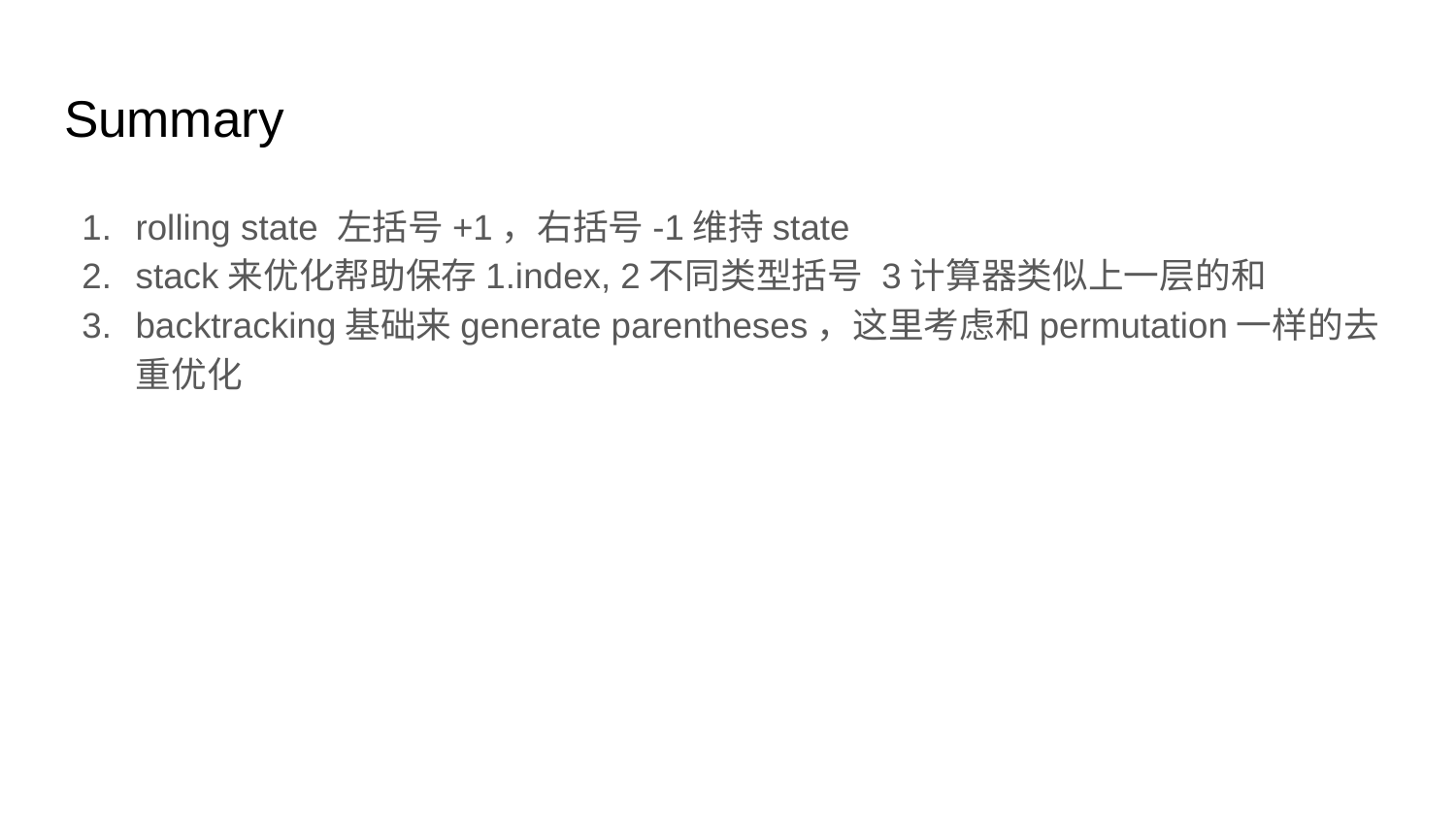

# Summary
rolling state 左括号+1，右括号-1维持state
stack来优化帮助保存1.index, 2不同类型括号 3计算器类似上一层的和
backtracking基础来generate parentheses，这里考虑和permutation一样的去重优化